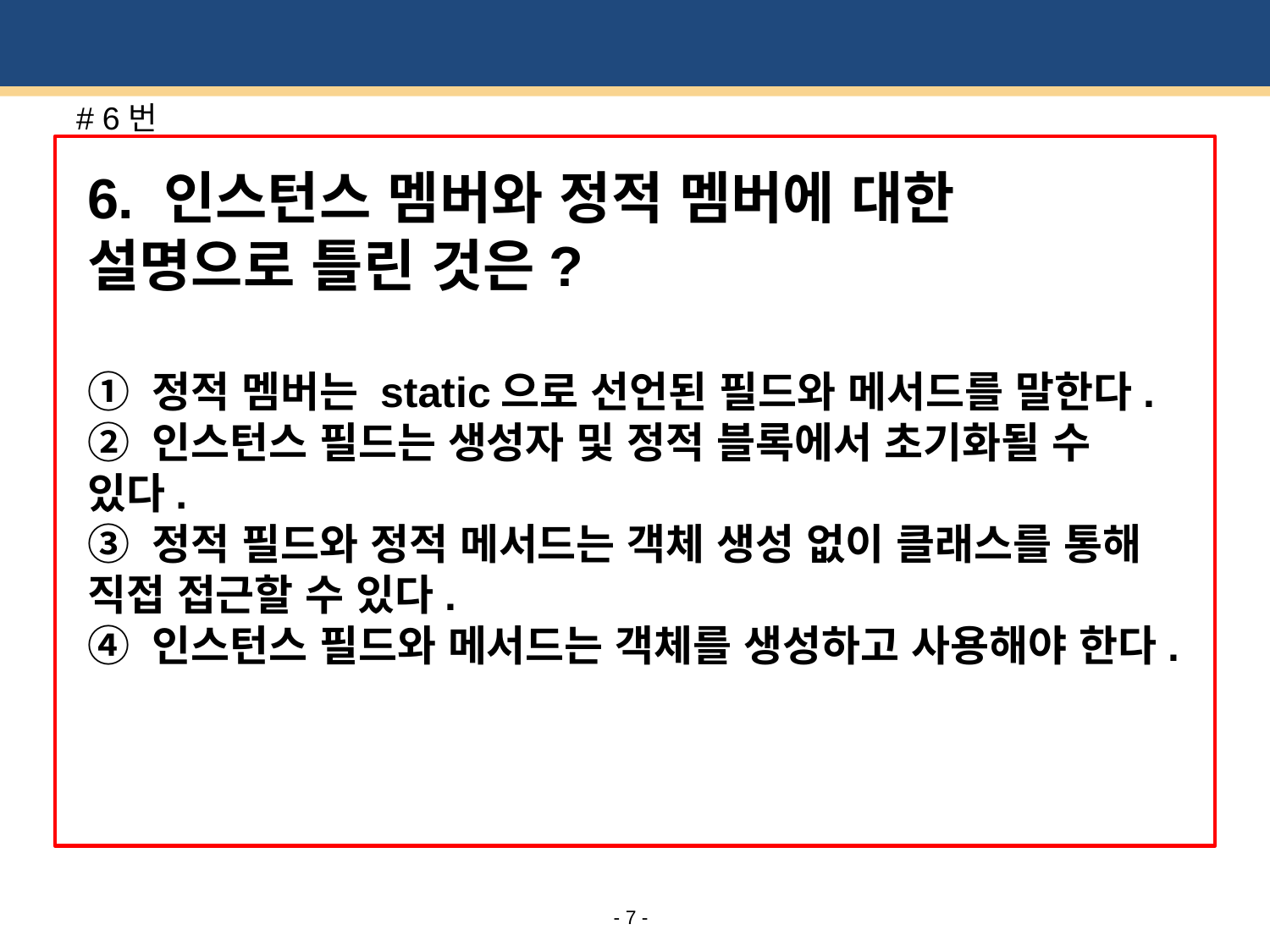

# # 6번

6. 인스턴스 멤버와 정적 멤버에 대한 설명으로 틀린 것은?

① 정적 멤버는 static으로 선언된 필드와 메서드를 말한다.
② 인스턴스 필드는 생성자 및 정적 블록에서 초기화될 수 있다.
③ 정적 필드와 정적 메서드는 객체 생성 없이 클래스를 통해 직접 접근할 수 있다.
④ 인스턴스 필드와 메서드는 객체를 생성하고 사용해야 한다.